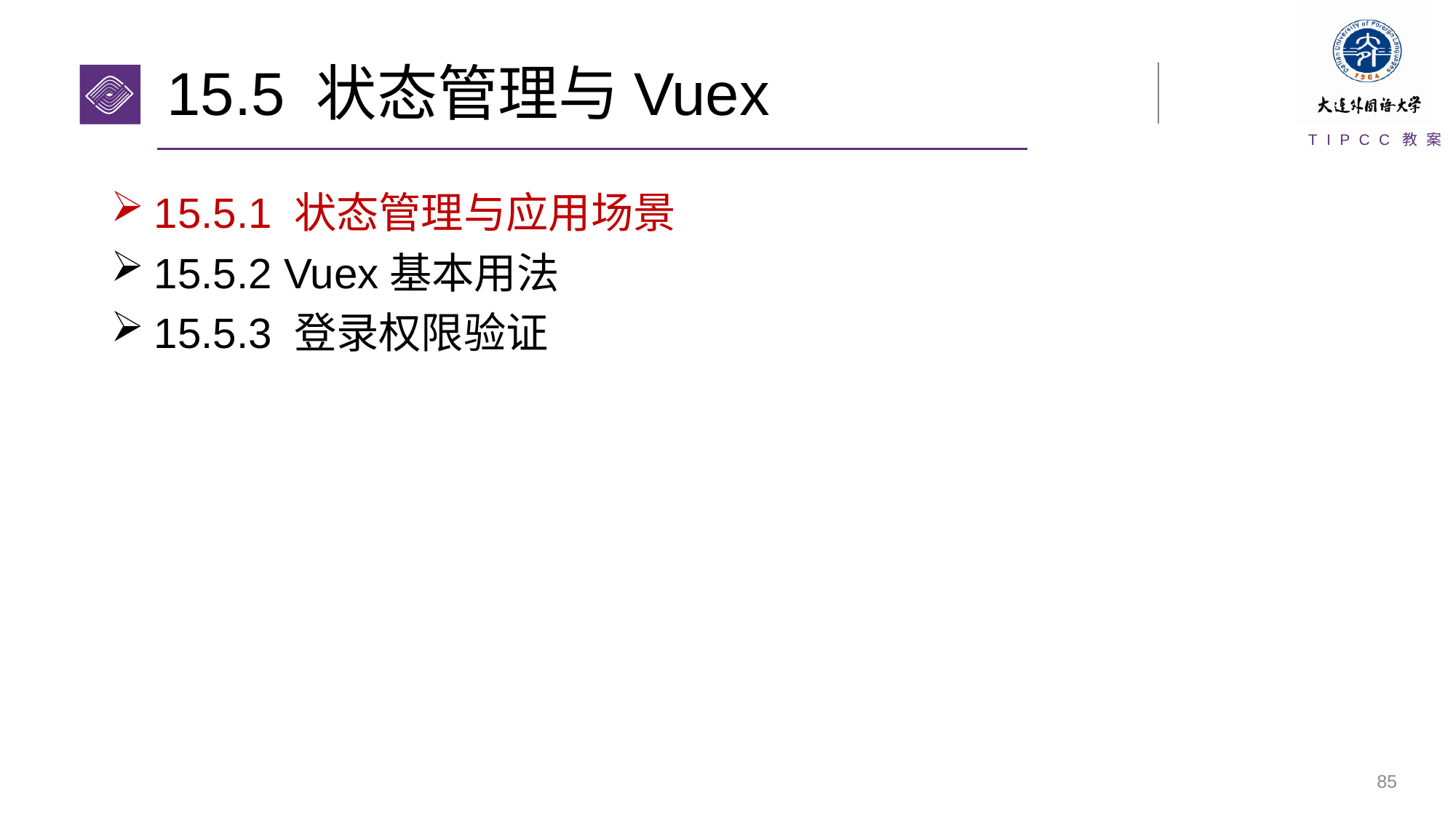

# 15.5 状态管理与Vuex
15.5.1 状态管理与应用场景
15.5.2 Vuex基本用法
15.5.3 登录权限验证
85